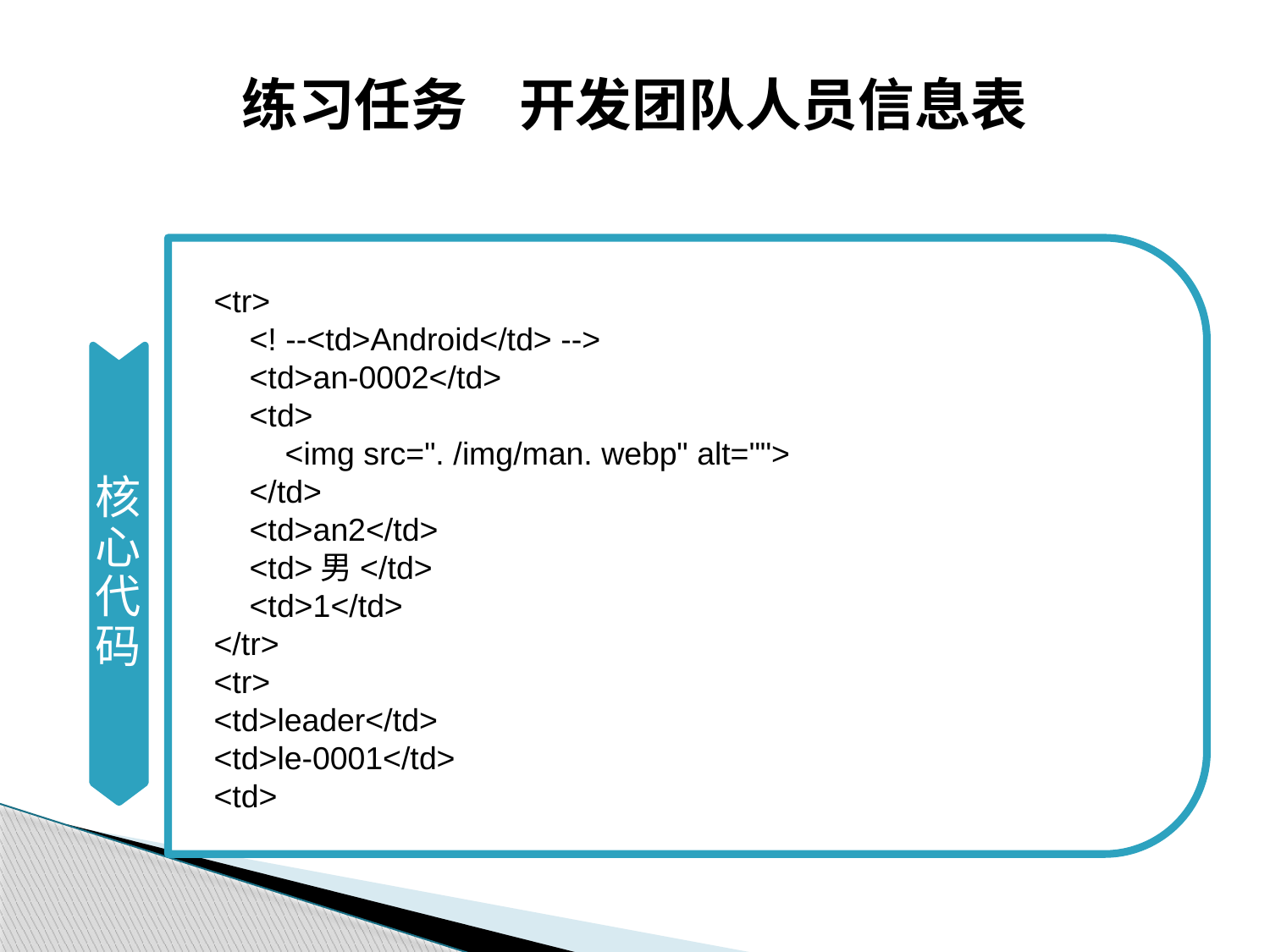

# 练习任务    开发团队人员信息表

核心代码
    <tr>
        <! --<td>Android</td> -->
        <td>an-0002</td>
        <td>
            <img src=". /img/man. webp" alt="">
        </td>
        <td>an2</td>
        <td>男</td>
        <td>1</td>
    </tr>
    <tr>
    <td>leader</td>
    <td>le-0001</td>
    <td>